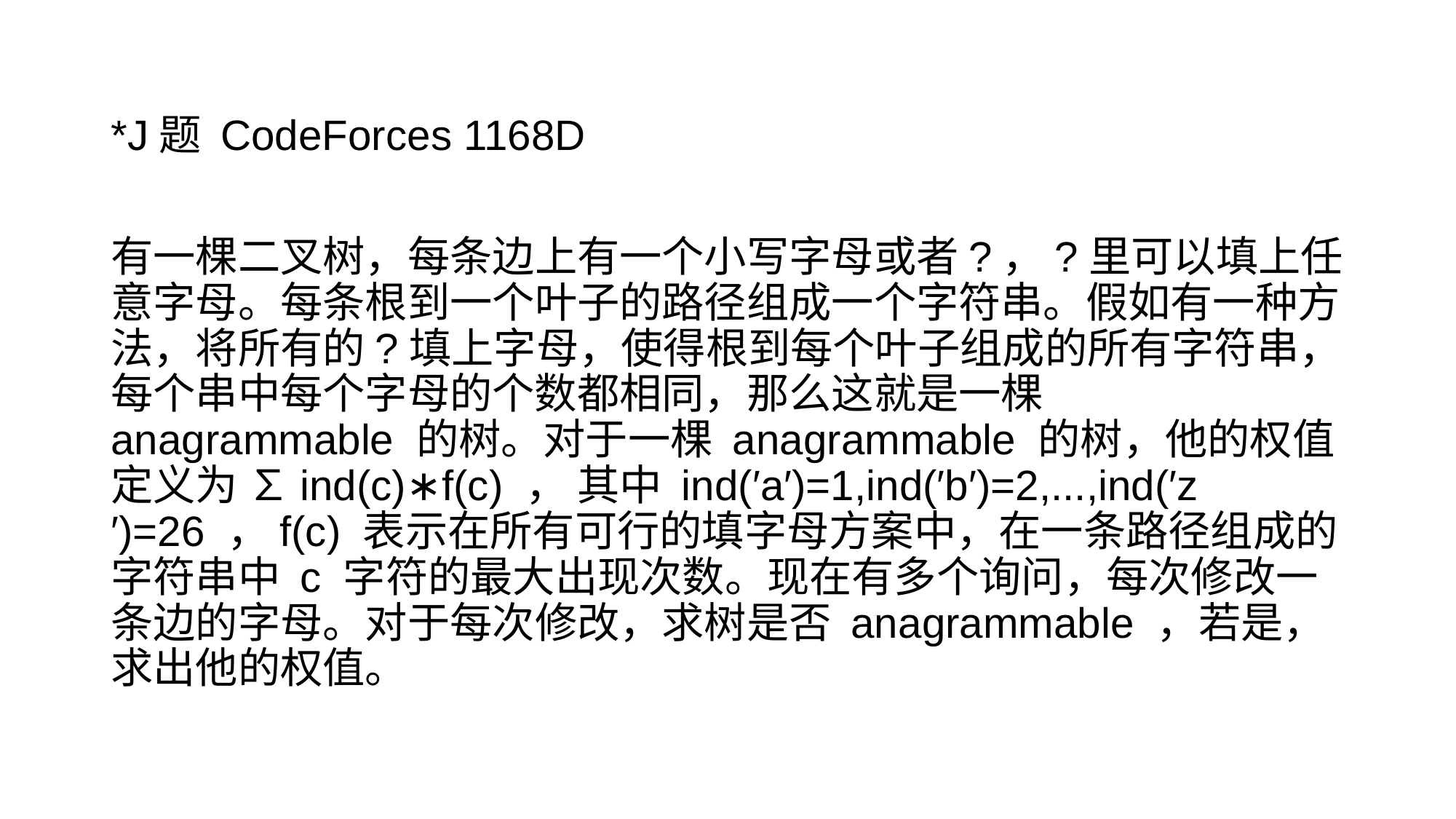

*J题 CodeForces 1168D

有一棵二叉树，每条边上有一个小写字母或者?，?里可以填上任意字母。每条根到一个叶子的路径组成一个字符串。假如有一种方法，将所有的?填上字母，使得根到每个叶子组成的所有字符串，每个串中每个字母的个数都相同，那么这就是一棵 anagrammable 的树。对于一棵 anagrammable 的树，他的权值定义为 ∑ind(c)∗f(c) ， 其中 ind(′a′)=1,ind(′b′)=2,...,ind(′z′)=26 ，f(c) 表示在所有可行的填字母方案中，在一条路径组成的字符串中 c 字符的最大出现次数。现在有多个询问，每次修改一条边的字母。对于每次修改，求树是否 anagrammable ，若是，求出他的权值。